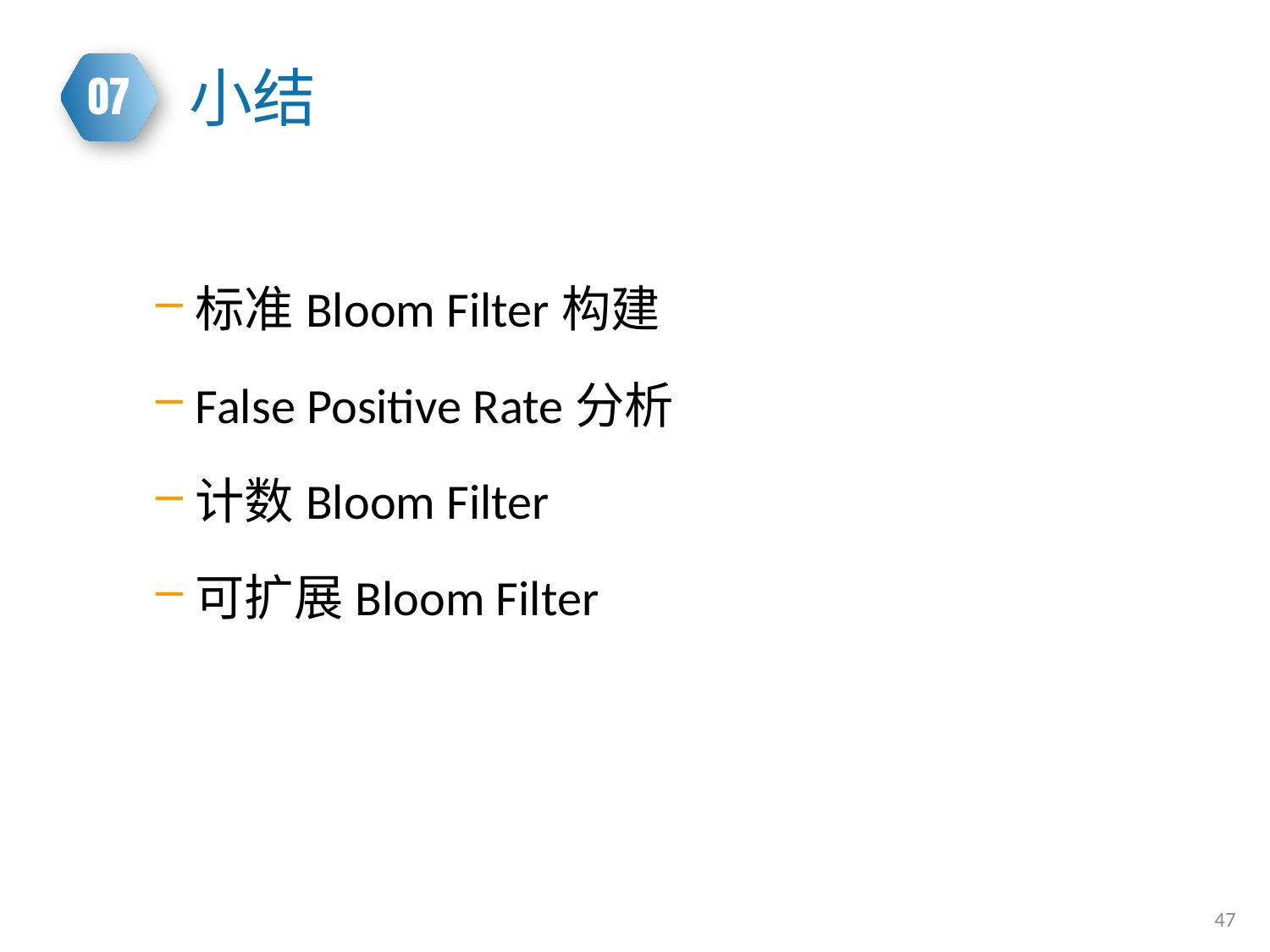

小结
标准Bloom Filter构建
False Positive Rate分析
计数Bloom Filter
可扩展Bloom Filter
47